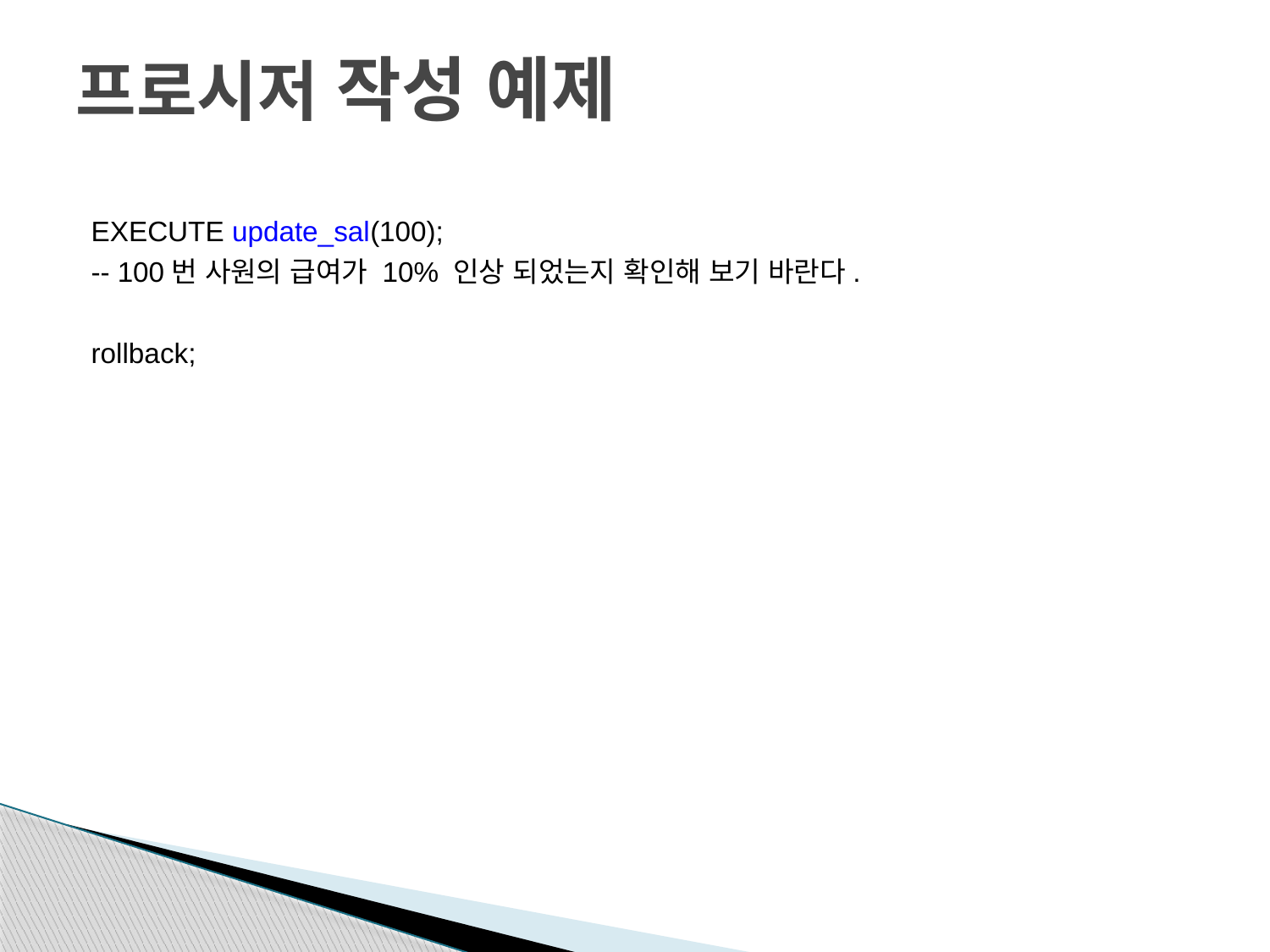

# 프로시저 작성 예제

EXECUTE update_sal(100);
-- 100번 사원의 급여가 10% 인상 되었는지 확인해 보기 바란다.

rollback;